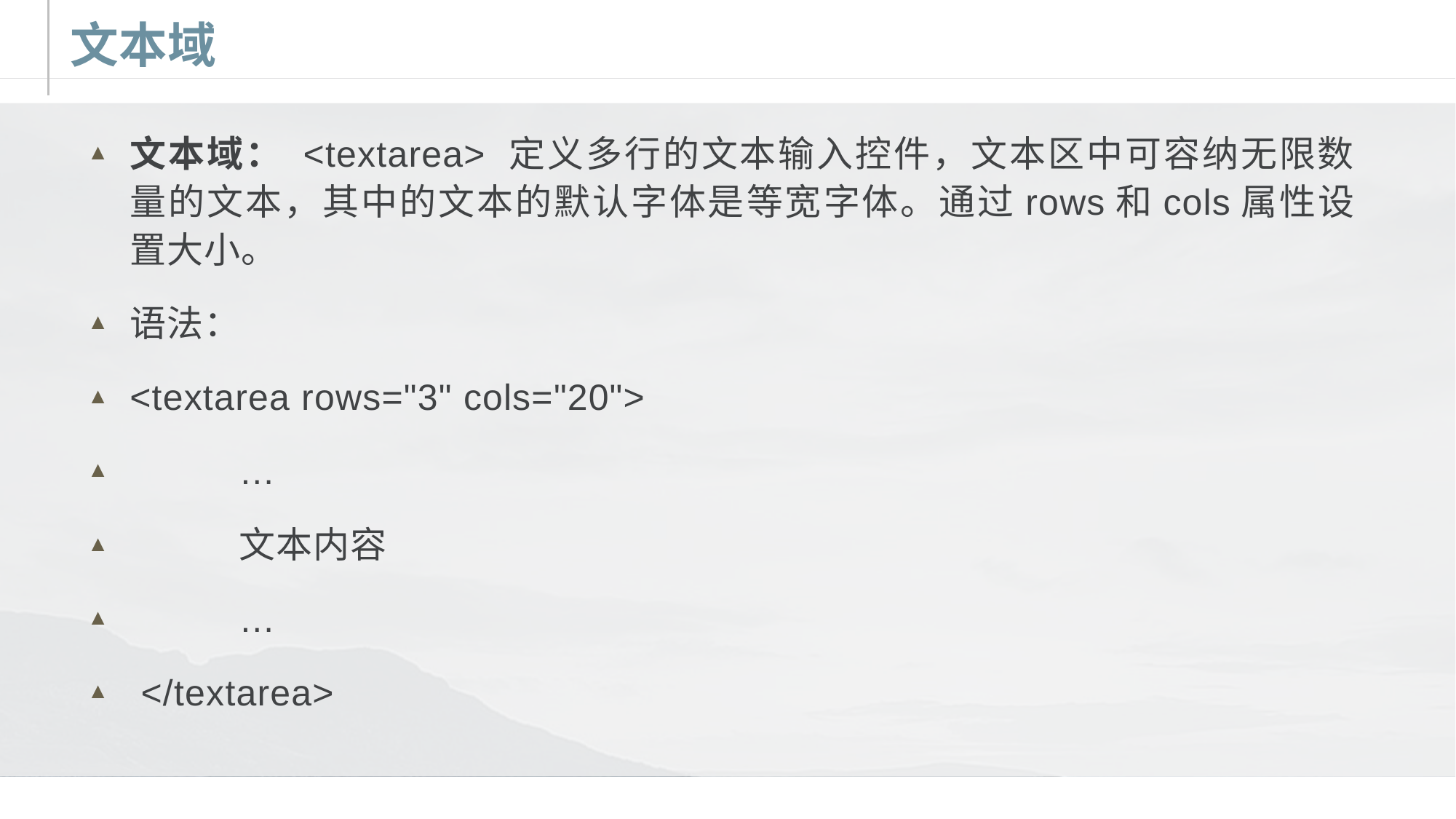

# 文本域
文本域： <textarea> 定义多行的文本输入控件，文本区中可容纳无限数量的文本，其中的文本的默认字体是等宽字体。通过rows和cols属性设置大小。
语法：
<textarea rows="3" cols="20">
 	…
	文本内容
	…
 </textarea>